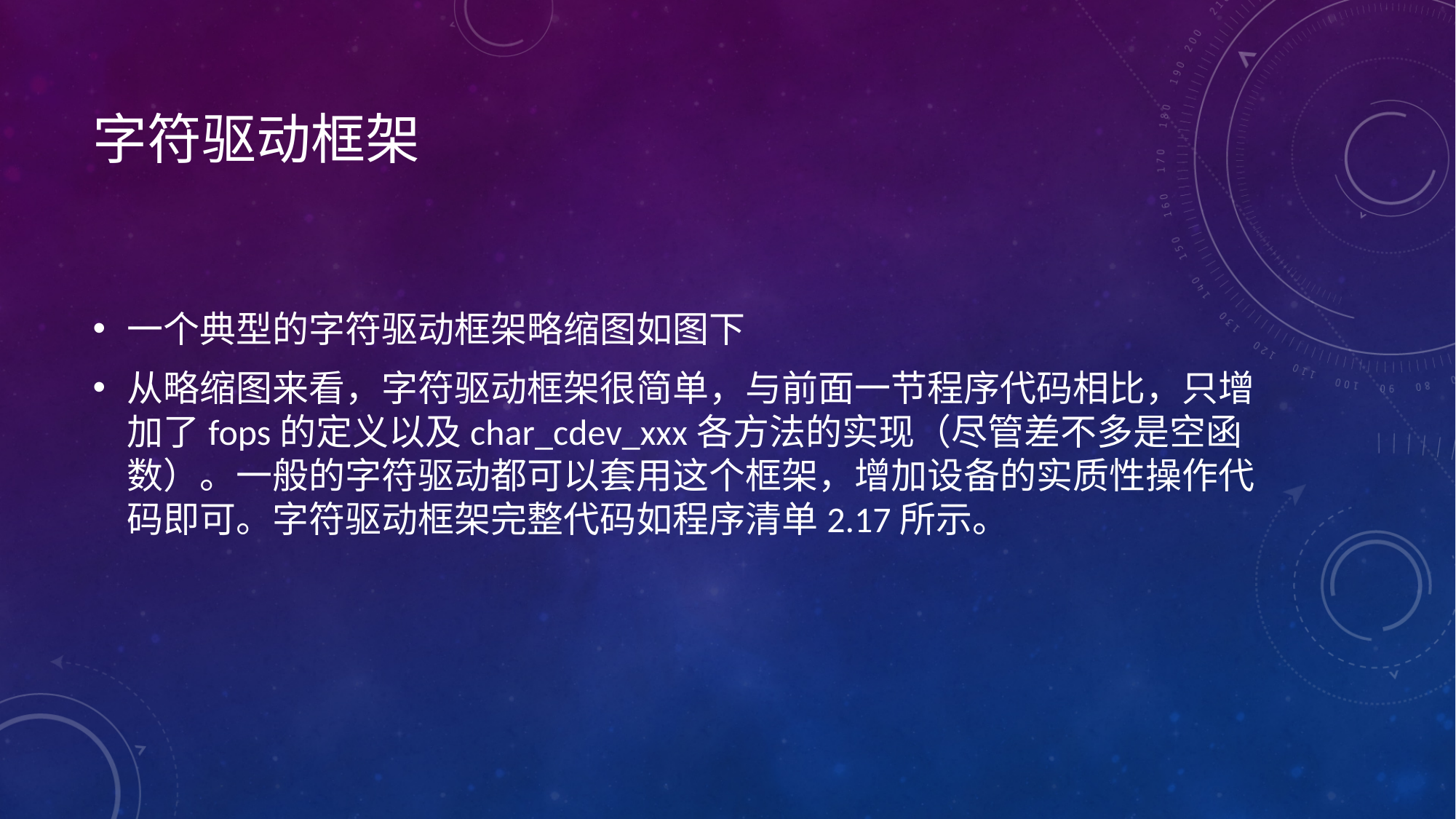

# 字符驱动框架
一个典型的字符驱动框架略缩图如图下
从略缩图来看，字符驱动框架很简单，与前面一节程序代码相比，只增加了fops的定义以及char_cdev_xxx各方法的实现（尽管差不多是空函数）。一般的字符驱动都可以套用这个框架，增加设备的实质性操作代码即可。字符驱动框架完整代码如程序清单2.17所示。